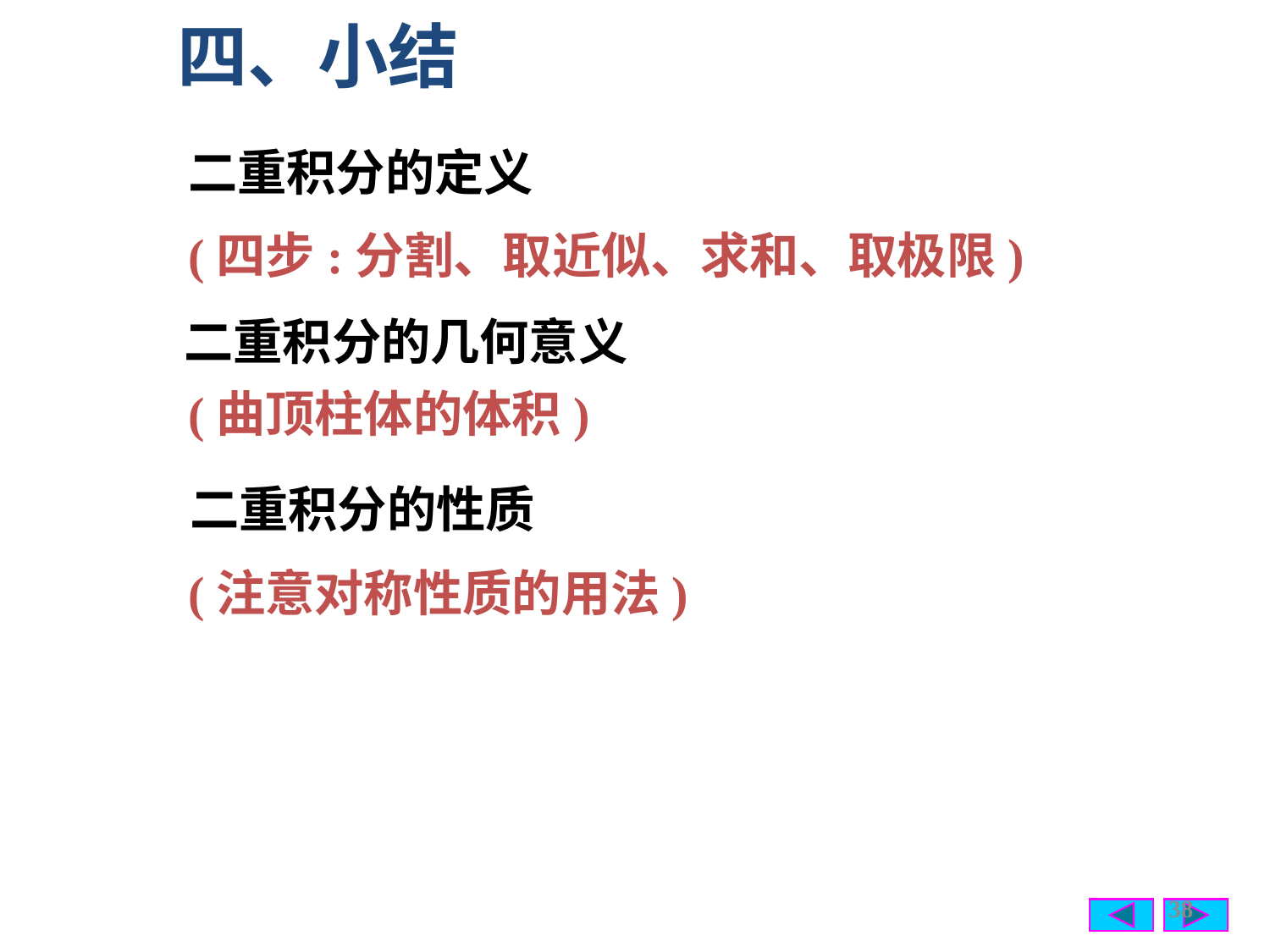

四、小结
二重积分的定义
(四步:分割、取近似、求和、取极限)
二重积分的几何意义
(曲顶柱体的体积)
二重积分的性质
(注意对称性质的用法)
38